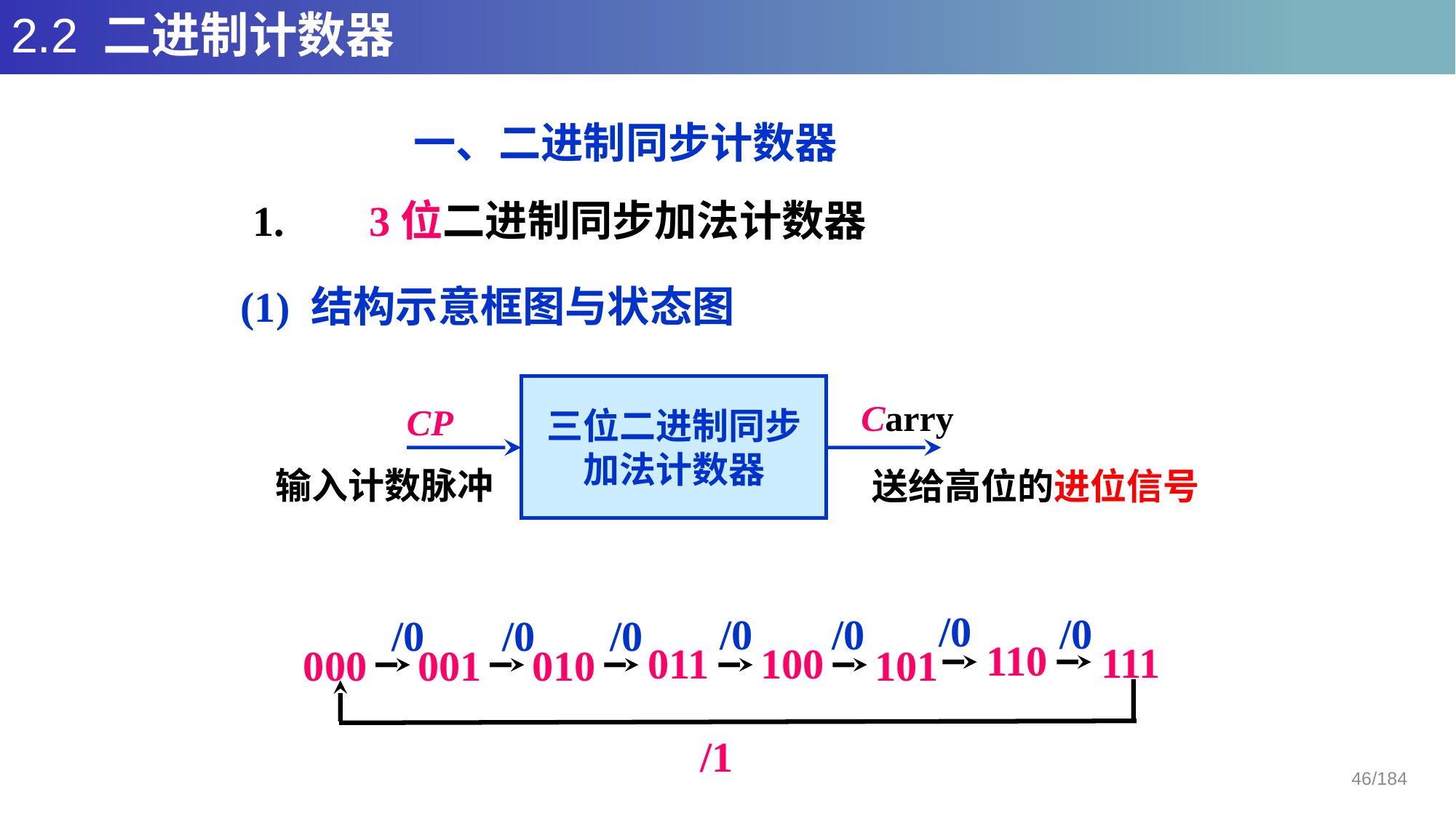

# 2.2 二进制计数器
              一、二进制同步计数器
1.        3位二进制同步加法计数器
(1) 结构示意框图与状态图
三位二进制同步
加法计数器
Carry
CP

输入计数脉冲
送给高位的进位信号
/0
/0
/0
/0
/0
/0
/0
110
111
011
100
000
001
010
101

/1
46/184